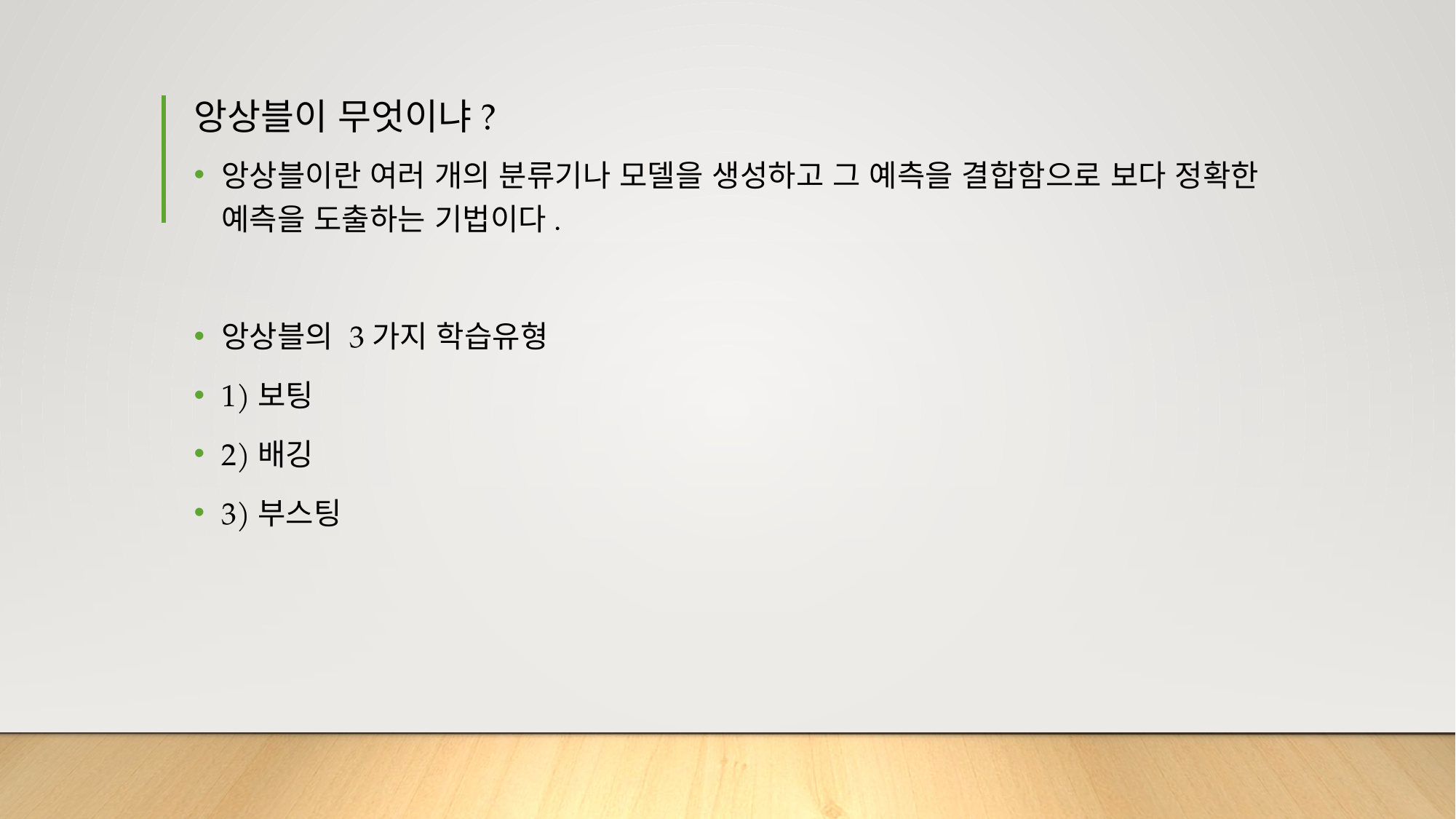

# 앙상블이 무엇이냐?
앙상블이란 여러 개의 분류기나 모델을 생성하고 그 예측을 결합함으로 보다 정확한 예측을 도출하는 기법이다.

앙상블의 3가지 학습유형
1)보팅
2)배깅
3)부스팅